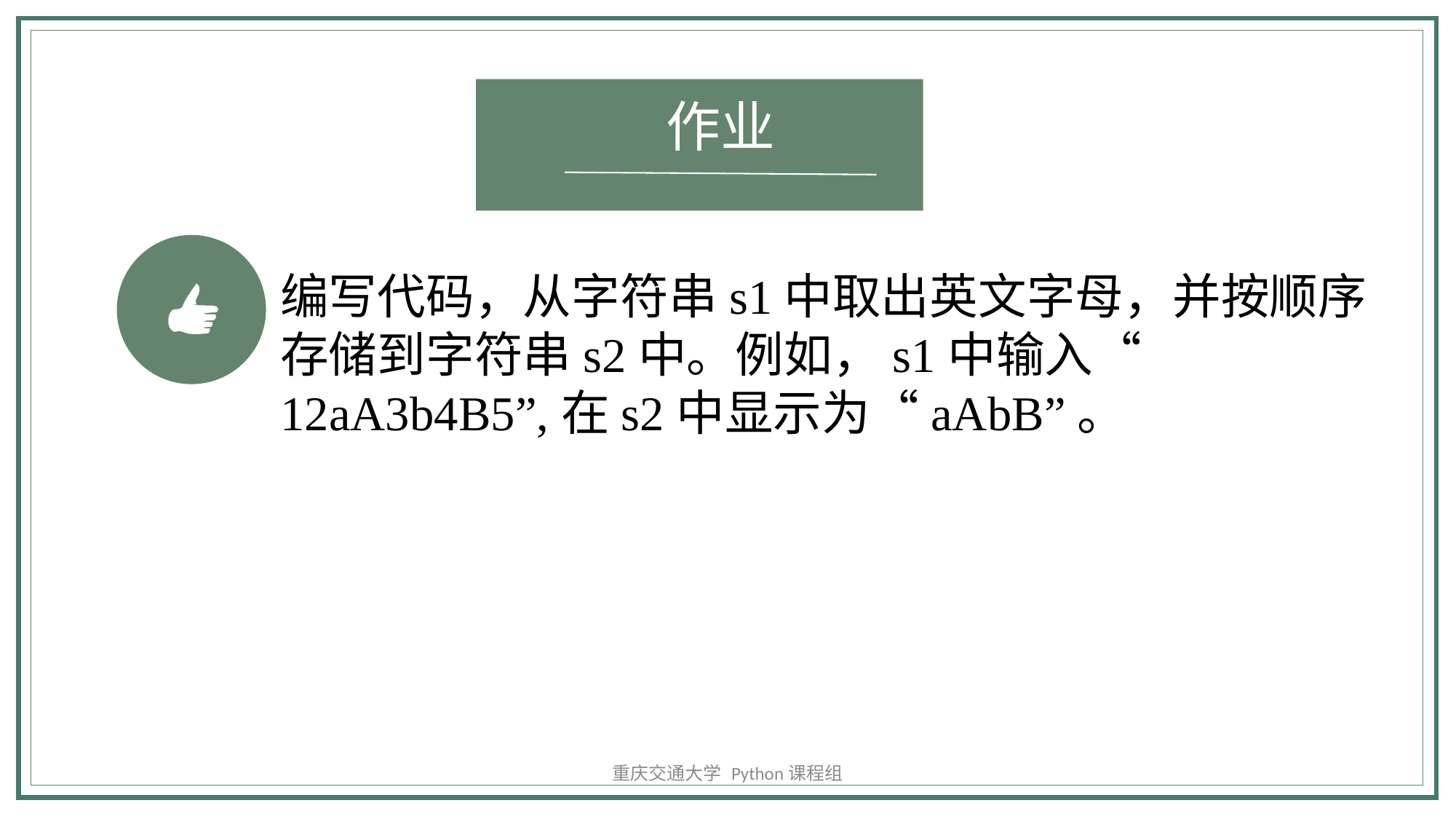

作业

编写代码，从字符串s1中取出英文字母，并按顺序存储到字符串s2中。例如，s1中输入“ 12aA3b4B5”,在s2中显示为“aAbB”。

重庆交通大学 Python课程组